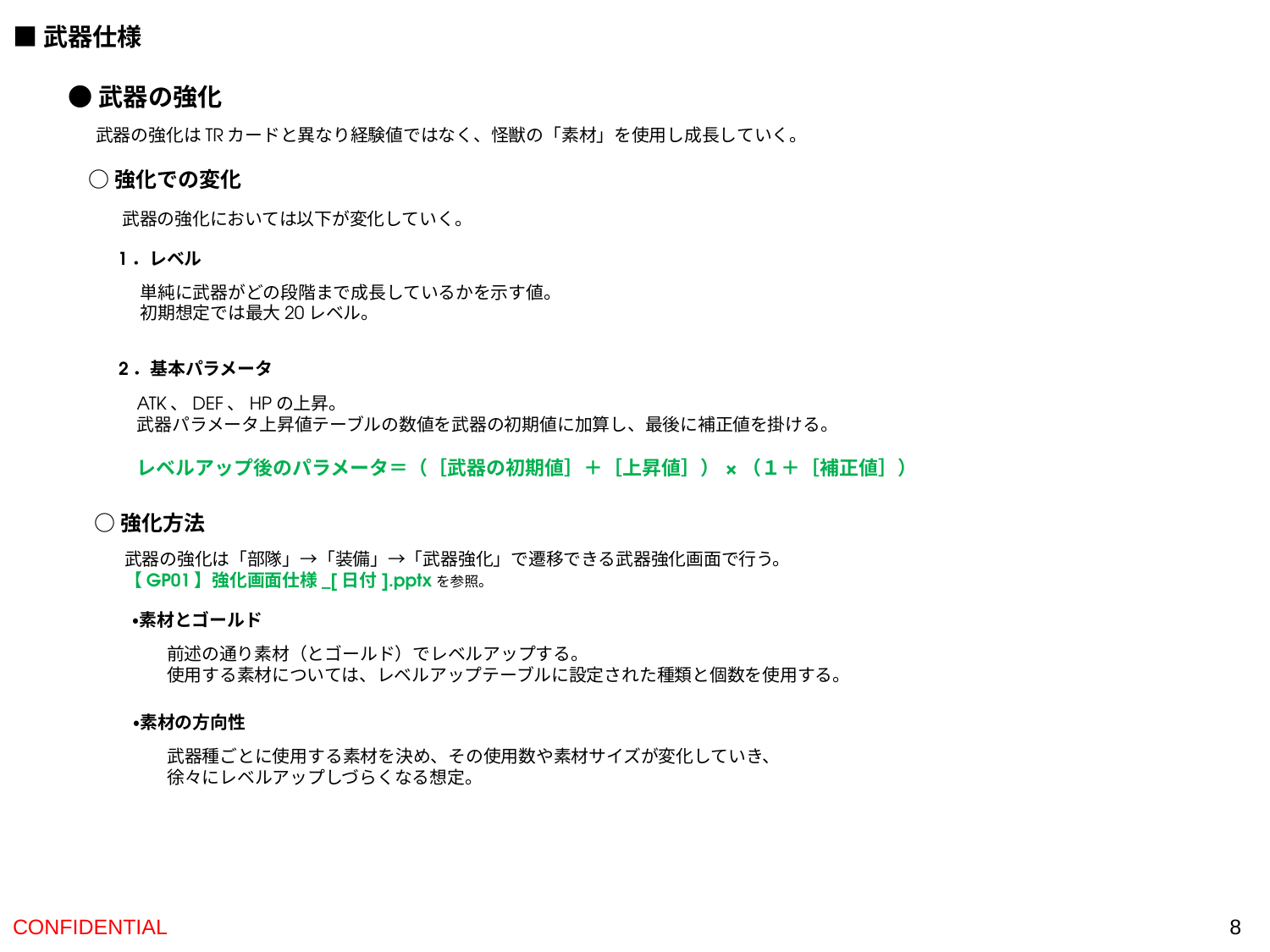

■武器仕様
●武器の強化
武器の強化はTRカードと異なり経験値ではなく、怪獣の「素材」を使用し成長していく。
○強化での変化
武器の強化においては以下が変化していく。
1．レベル
単純に武器がどの段階まで成長しているかを示す値。
初期想定では最大20レベル。
2．基本パラメータ
ATK、DEF、HPの上昇。
武器パラメータ上昇値テーブルの数値を武器の初期値に加算し、最後に補正値を掛ける。

レベルアップ後のパラメータ＝（［武器の初期値］＋［上昇値］）×（１＋［補正値］）
○強化方法
武器の強化は「部隊」→「装備」→「武器強化」で遷移できる武器強化画面で行う。
【GP01】強化画面仕様_[日付].pptxを参照。
・素材とゴールド
前述の通り素材（とゴールド）でレベルアップする。
使用する素材については、レベルアップテーブルに設定された種類と個数を使用する。
・素材の方向性
武器種ごとに使用する素材を決め、その使用数や素材サイズが変化していき、
徐々にレベルアップしづらくなる想定。
8
CONFIDENTIAL